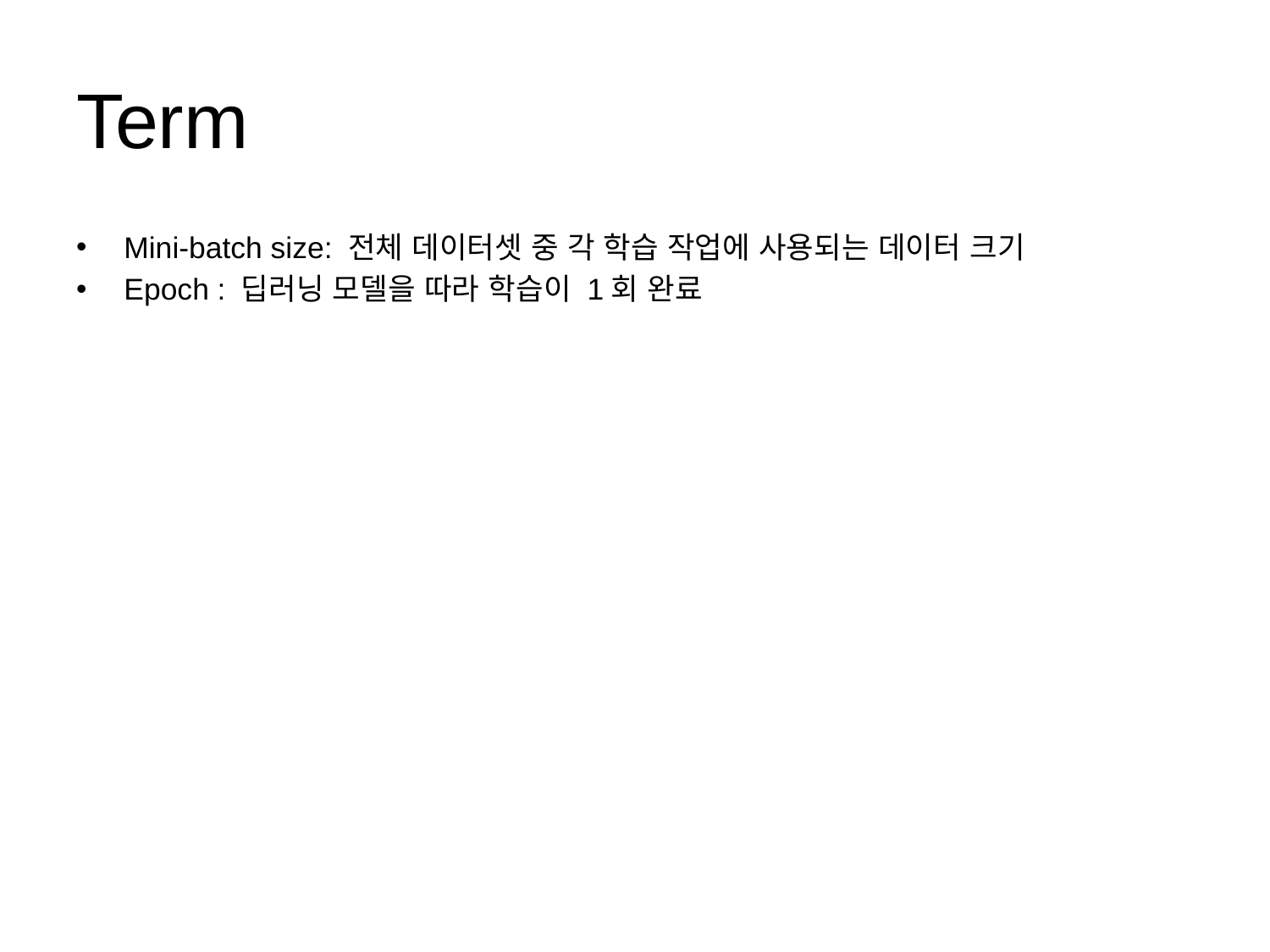

# Term
Mini-batch size: 전체 데이터셋 중 각 학습 작업에 사용되는 데이터 크기
Epoch : 딥러닝 모델을 따라 학습이 1회 완료